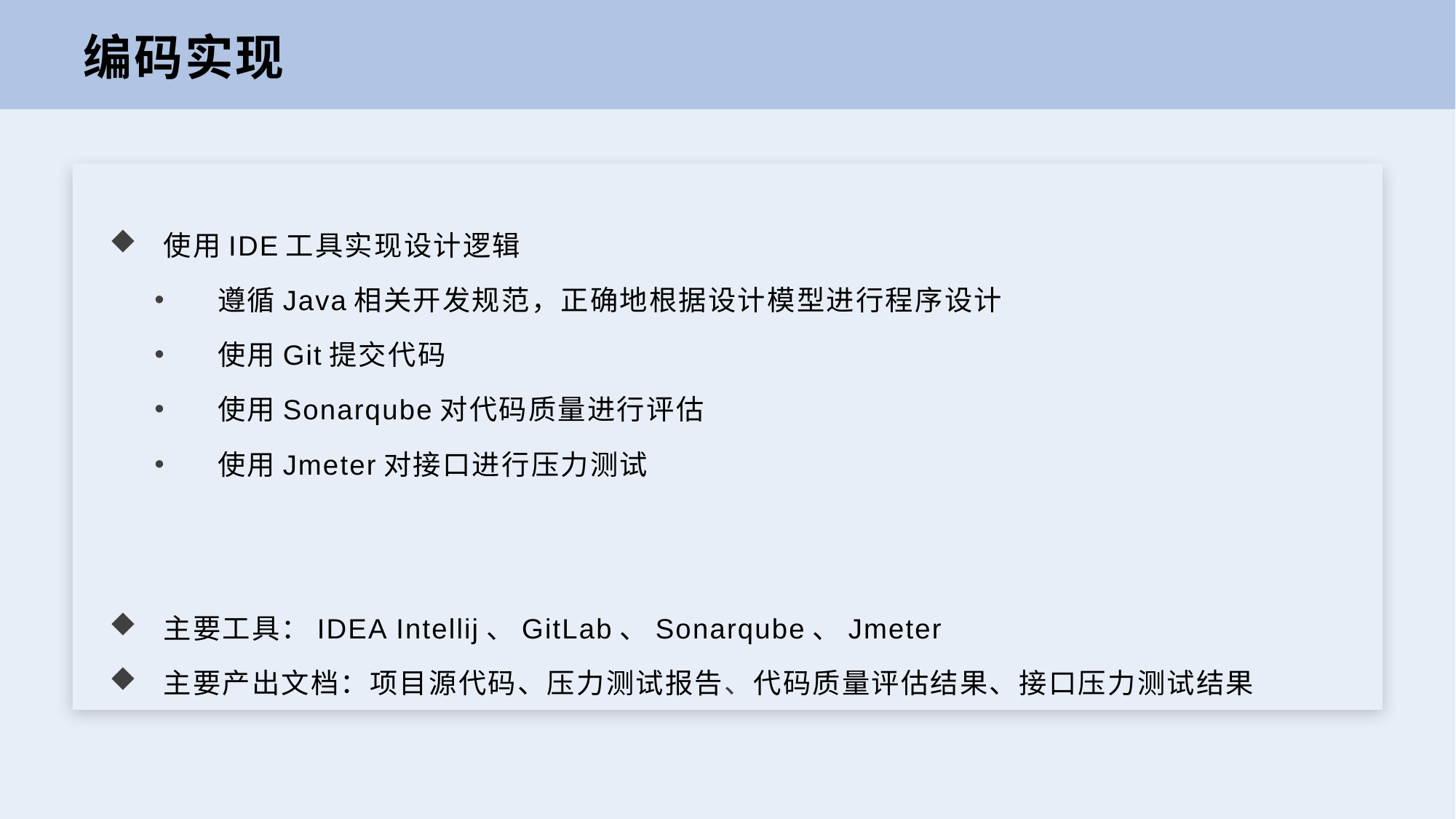

编码实现

使用IDE工具实现设计逻辑
遵循Java相关开发规范，正确地根据设计模型进行程序设计
使用Git提交代码
使用Sonarqube对代码质量进行评估
使用Jmeter对接口进行压力测试

主要工具：IDEA Intellij、GitLab、Sonarqube、Jmeter
主要产出文档：项目源代码、压力测试报告、代码质量评估结果、接口压力测试结果